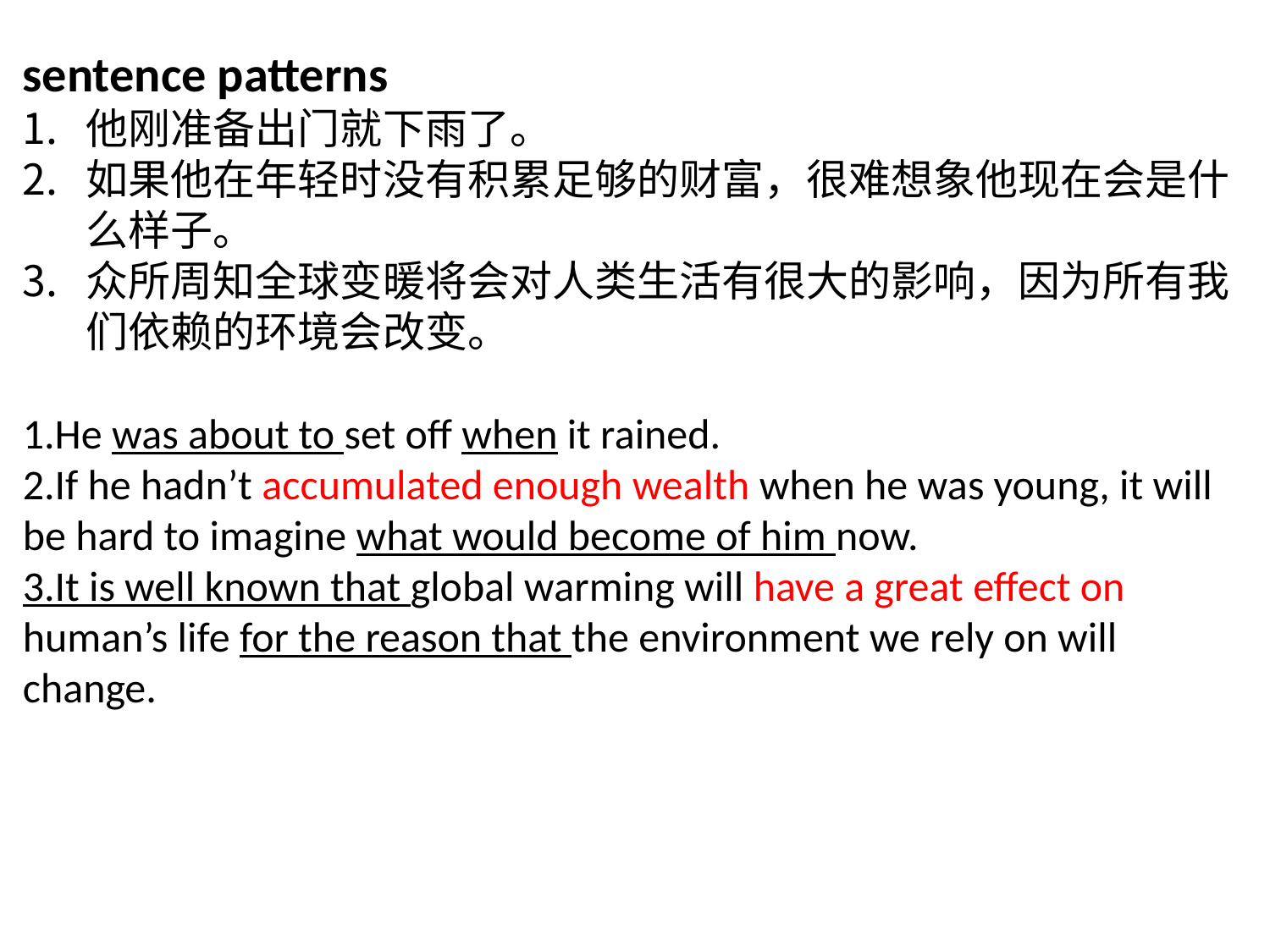

sentence patterns
他刚准备出门就下雨了。
如果他在年轻时没有积累足够的财富，很难想象他现在会是什么样子。
众所周知全球变暖将会对人类生活有很大的影响，因为所有我们依赖的环境会改变。

1.He was about to set off when it rained.
2.If he hadn’t accumulated enough wealth when he was young, it will be hard to imagine what would become of him now.
3.It is well known that global warming will have a great effect on human’s life for the reason that the environment we rely on will change.